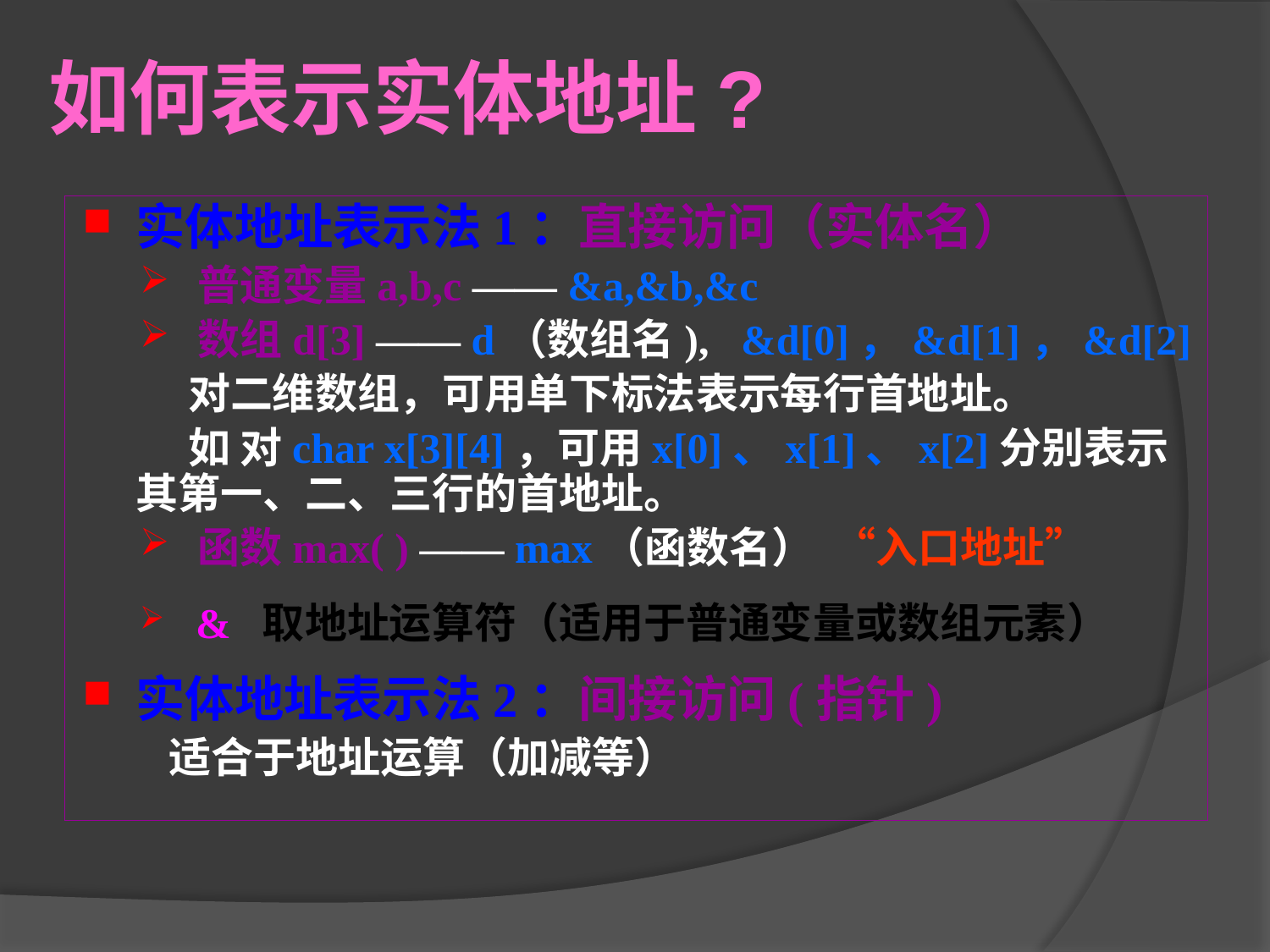

# 如何表示实体地址?
实体地址表示法1：直接访问（实体名）
 普通变量a,b,c —— &a,&b,&c
 数组d[3] —— d（数组名),   &d[0]，&d[1]，&d[2]
          对二维数组，可用单下标法表示每行首地址。
          如 对char x[3][4]，可用x[0]、x[1]、x[2]分别表示其第一、二、三行的首地址。
 函数max( ) —— max（函数名）  “入口地址”
  &  取地址运算符（适用于普通变量或数组元素）
实体地址表示法2：间接访问(指针)
        适合于地址运算（加减等）